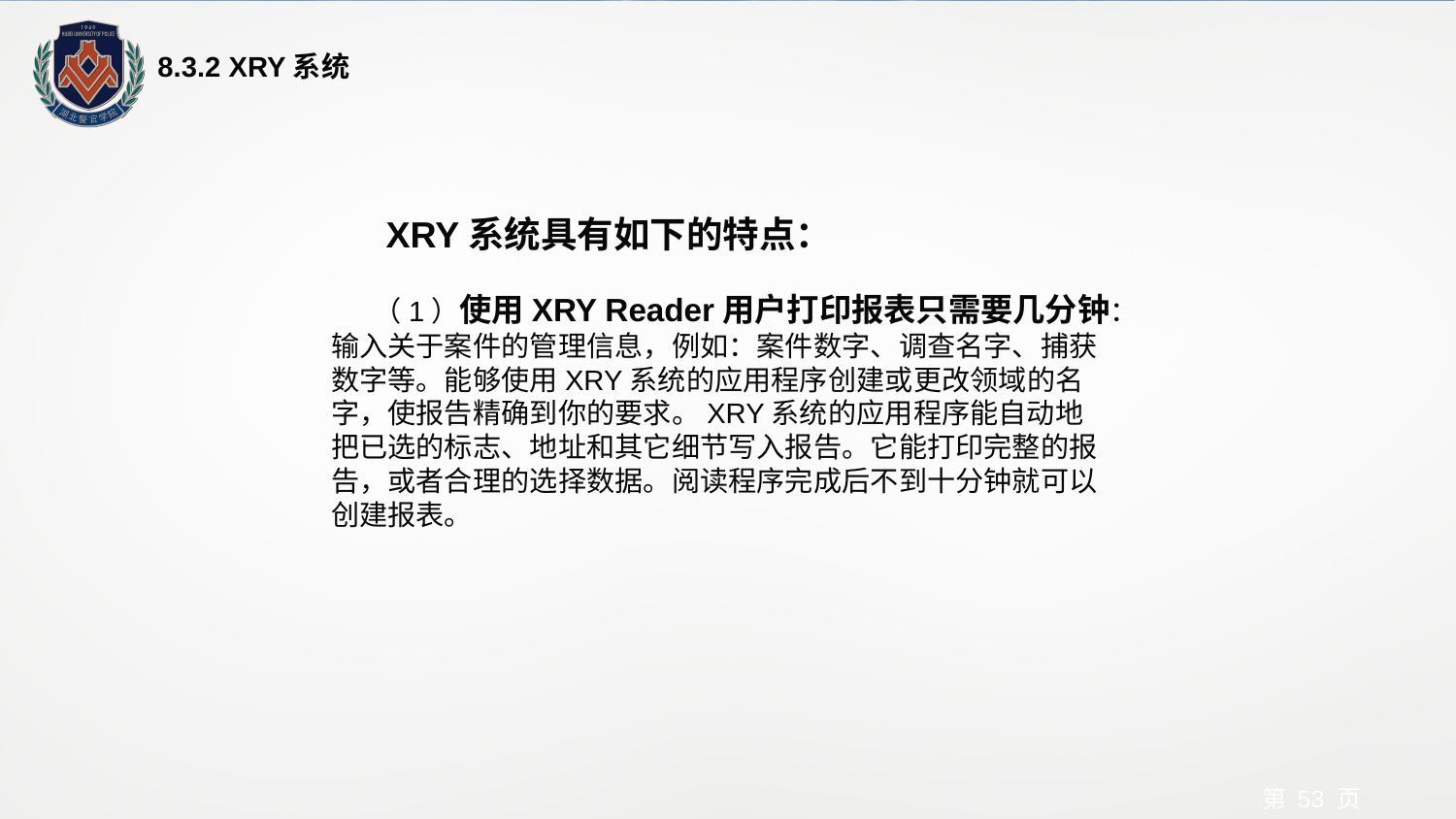

8.3.2 XRY系统
  XRY系统具有如下的特点：

（1）使用XRY Reader用户打印报表只需要几分钟：输入关于案件的管理信息，例如：案件数字、调查名字、捕获数字等。能够使用XRY系统的应用程序创建或更改领域的名字，使报告精确到你的要求。XRY系统的应用程序能自动地把已选的标志、地址和其它细节写入报告。它能打印完整的报告，或者合理的选择数据。阅读程序完成后不到十分钟就可以创建报表。

图9-16 正版软件文件列表机关键文件的属性